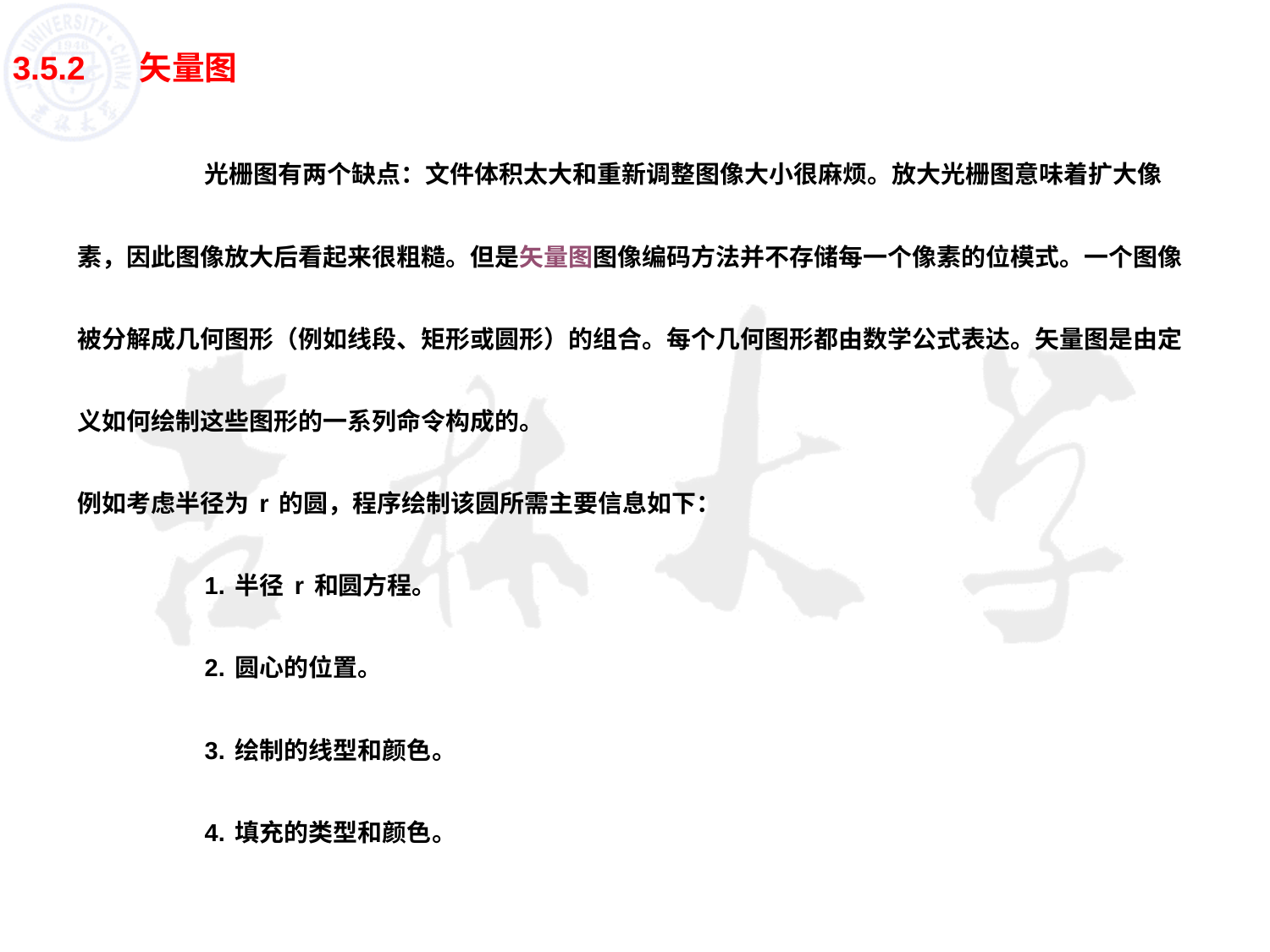

3.5.2	矢量图
	光栅图有两个缺点：文件体积太大和重新调整图像大小很麻烦。放大光栅图意味着扩大像素，因此图像放大后看起来很粗糙。但是矢量图图像编码方法并不存储每一个像素的位模式。一个图像被分解成几何图形（例如线段、矩形或圆形）的组合。每个几何图形都由数学公式表达。矢量图是由定义如何绘制这些图形的一系列命令构成的。
例如考虑半径为r的圆，程序绘制该圆所需主要信息如下：
	1.半径r和圆方程。
	2.圆心的位置。
	3.绘制的线型和颜色。
	4.填充的类型和颜色。